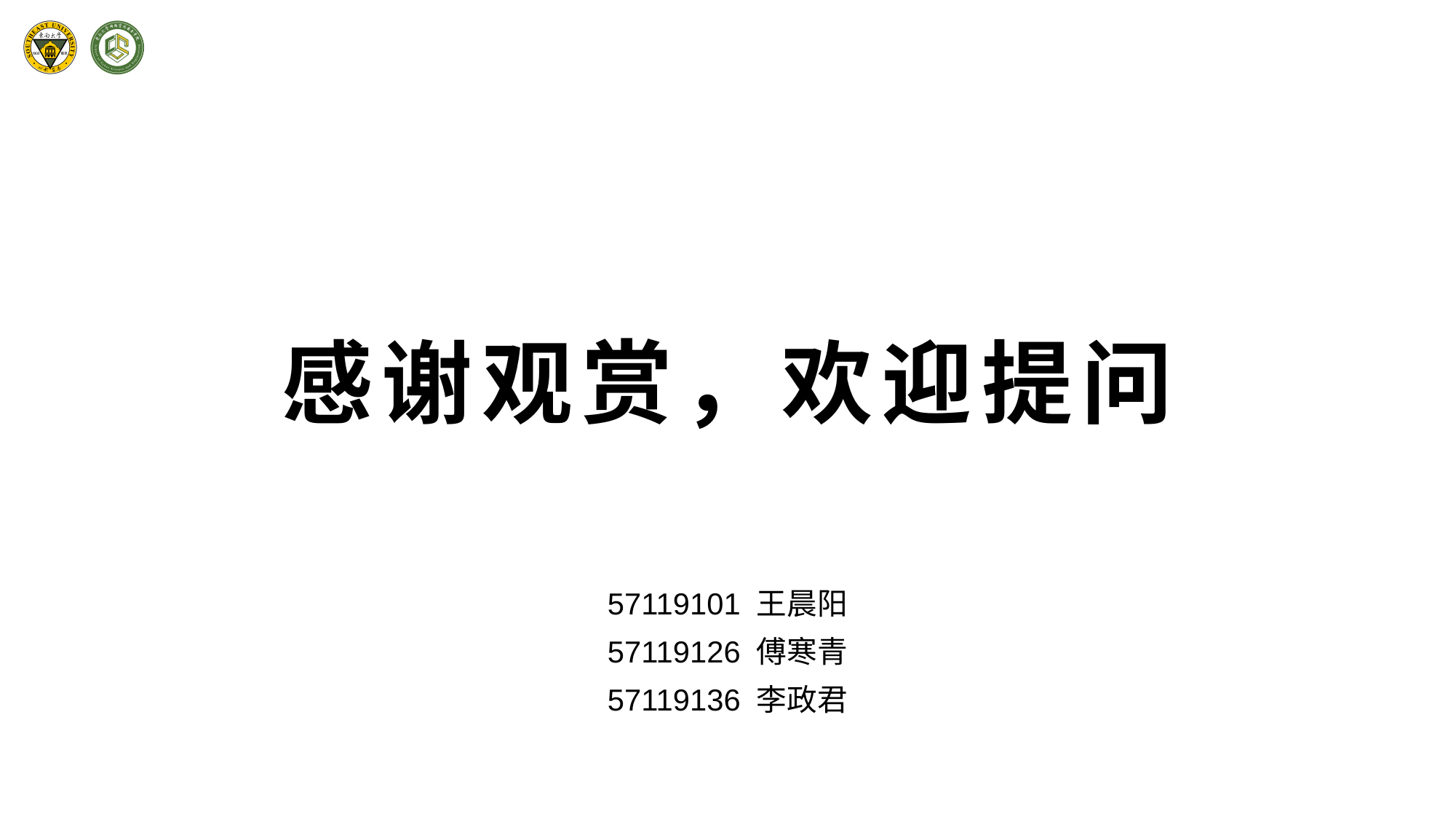

感谢观赏，欢迎提问
57119101 王晨阳
57119126 傅寒青
57119136 李政君